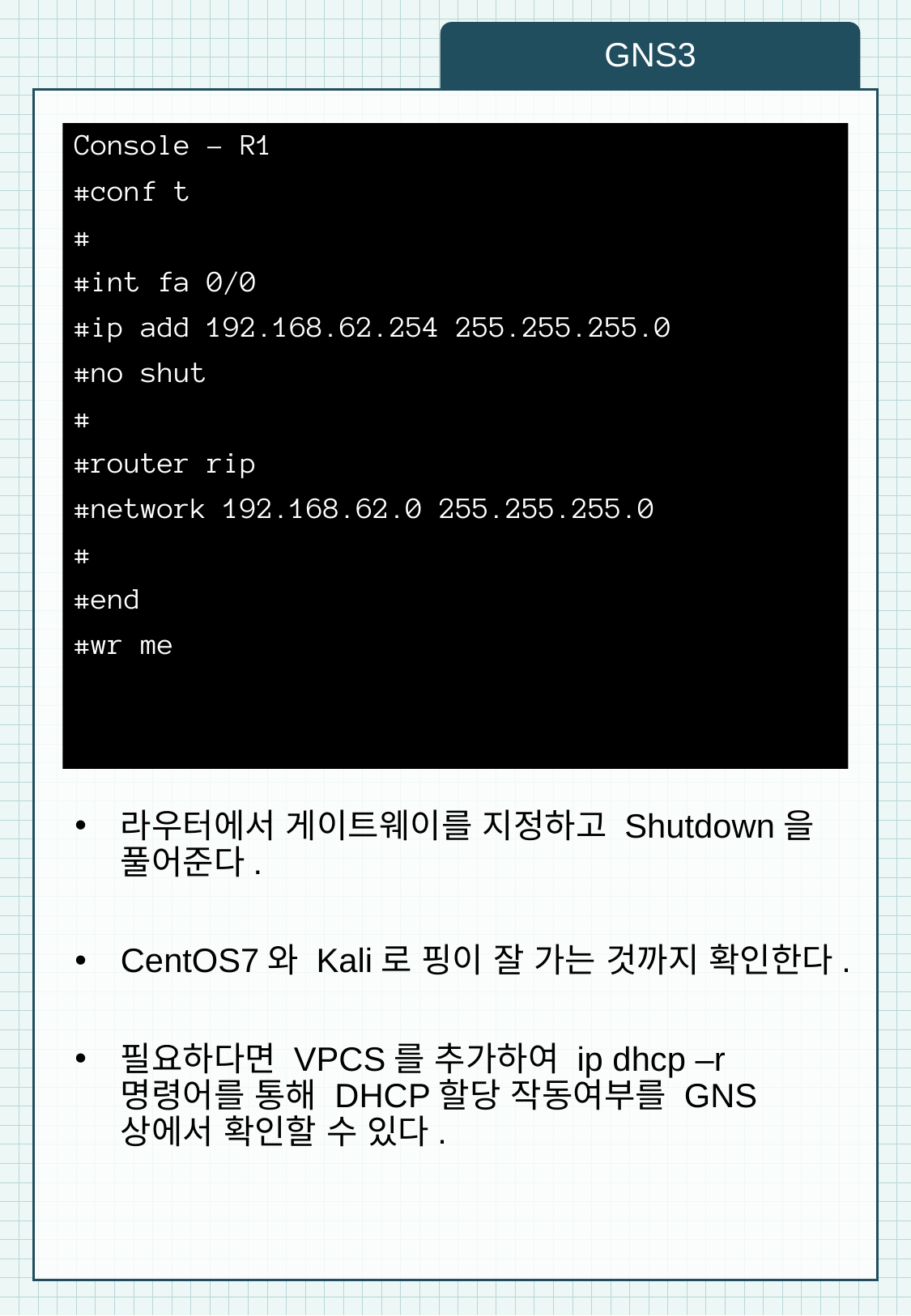

GNS3

Console – R1
#conf t
#
#int fa 0/0
#ip add 192.168.62.254 255.255.255.0
#no shut
#
#router rip
#network 192.168.62.0 255.255.255.0
#
#end
#wr me
라우터에서 게이트웨이를 지정하고 Shutdown을 풀어준다.

CentOS7와 Kali로 핑이 잘 가는 것까지 확인한다.

필요하다면 VPCS를 추가하여 ip dhcp –r 명령어를 통해 DHCP할당 작동여부를 GNS상에서 확인할 수 있다.